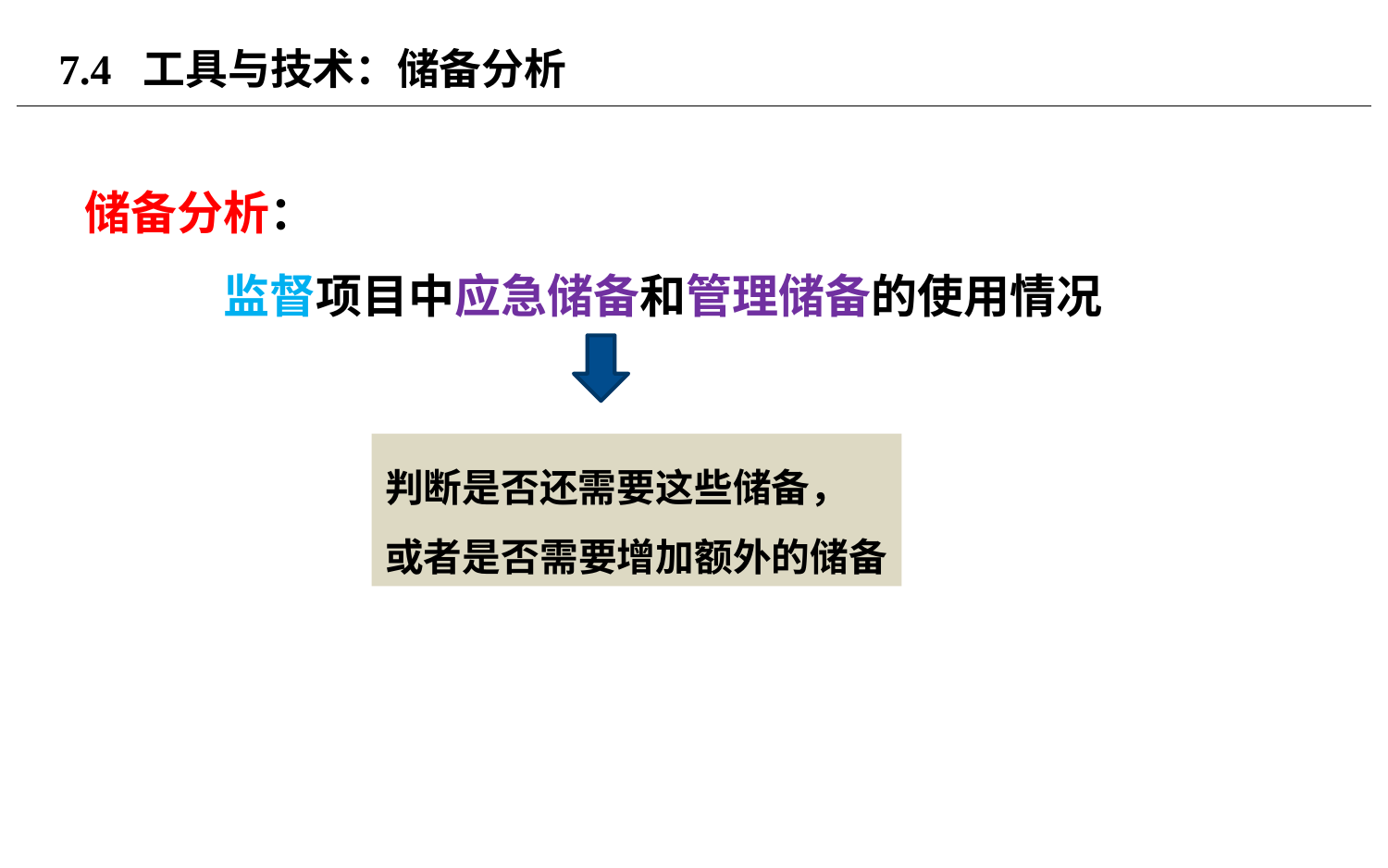

# 7.4  工具与技术：储备分析
储备分析：
	监督项目中应急储备和管理储备的使用情况

判断是否还需要这些储备，
或者是否需要增加额外的储备